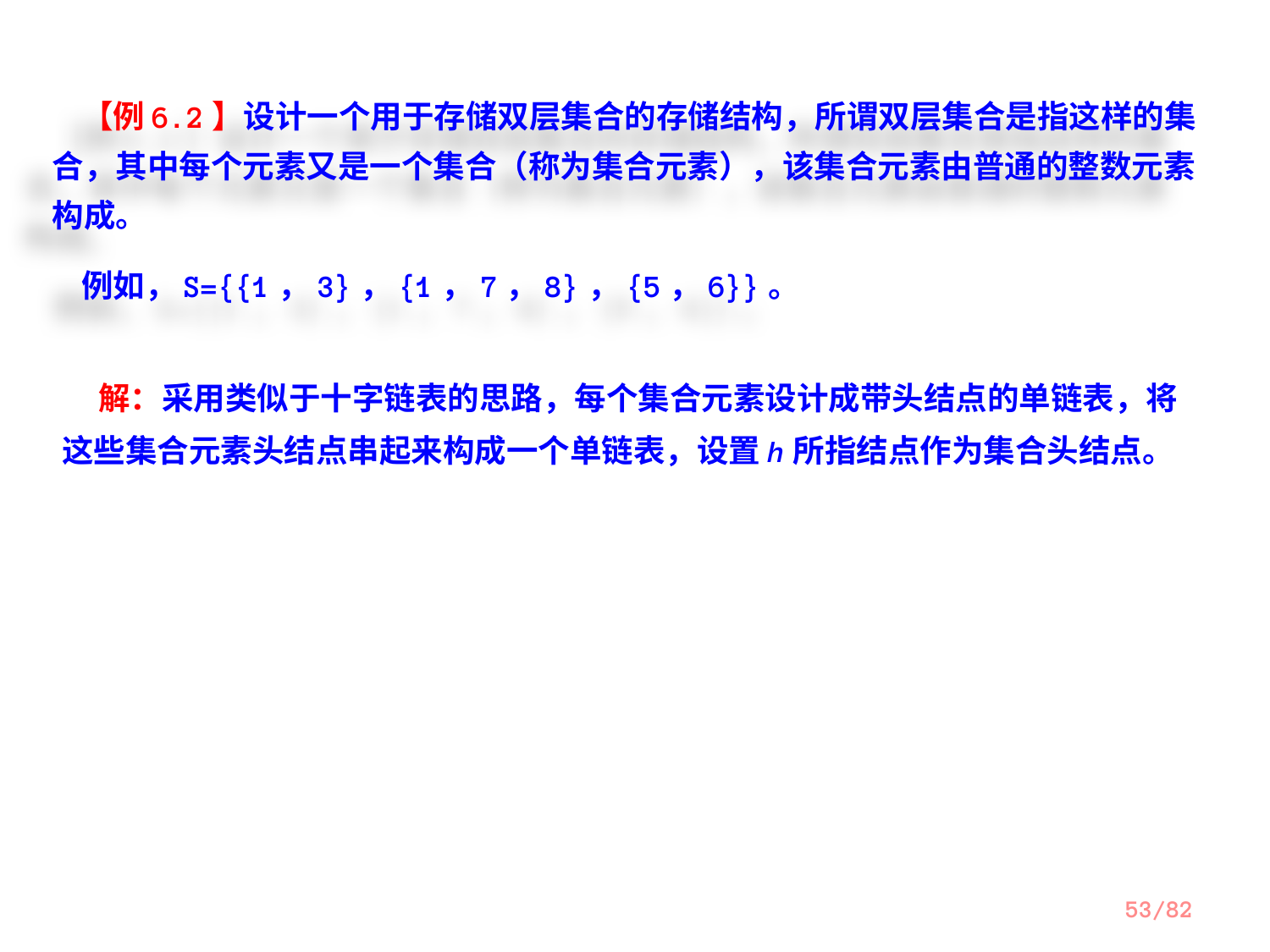

【例6.2】设计一个用于存储双层集合的存储结构，所谓双层集合是指这样的集合，其中每个元素又是一个集合（称为集合元素），该集合元素由普通的整数元素构成。
   例如，S={{1，3}，{1，7，8}，{5，6}}。
    解：采用类似于十字链表的思路，每个集合元素设计成带头结点的单链表，将这些集合元素头结点串起来构成一个单链表，设置h所指结点作为集合头结点。
53/82